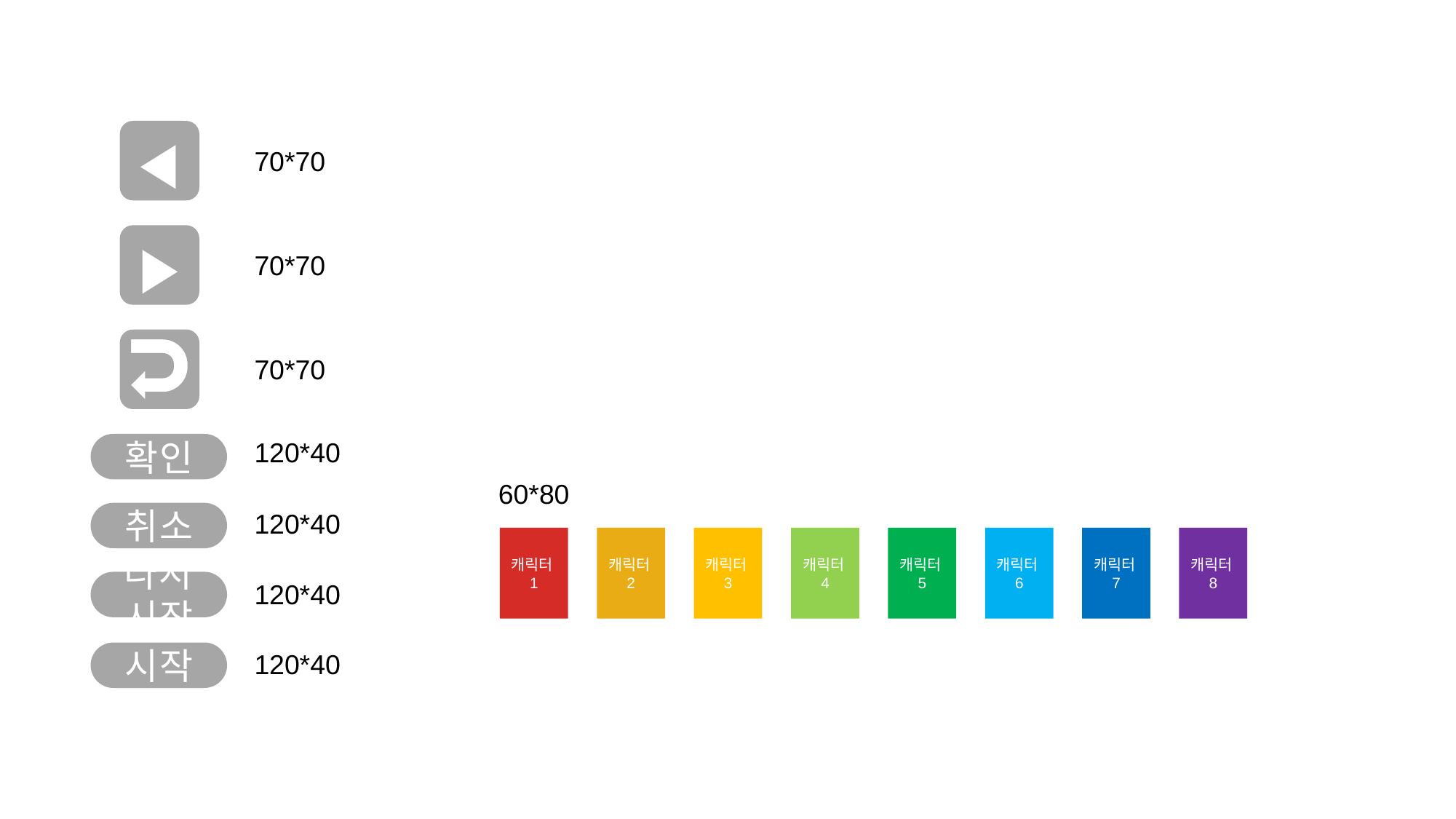

◀
70*70
▶
70*70

70*70
120*40
확인
60*80
120*40
취소
캐릭터1
캐릭터2
캐릭터3
캐릭터4
캐릭터5
캐릭터6
캐릭터7
캐릭터8
다시시작
120*40
120*40
시작